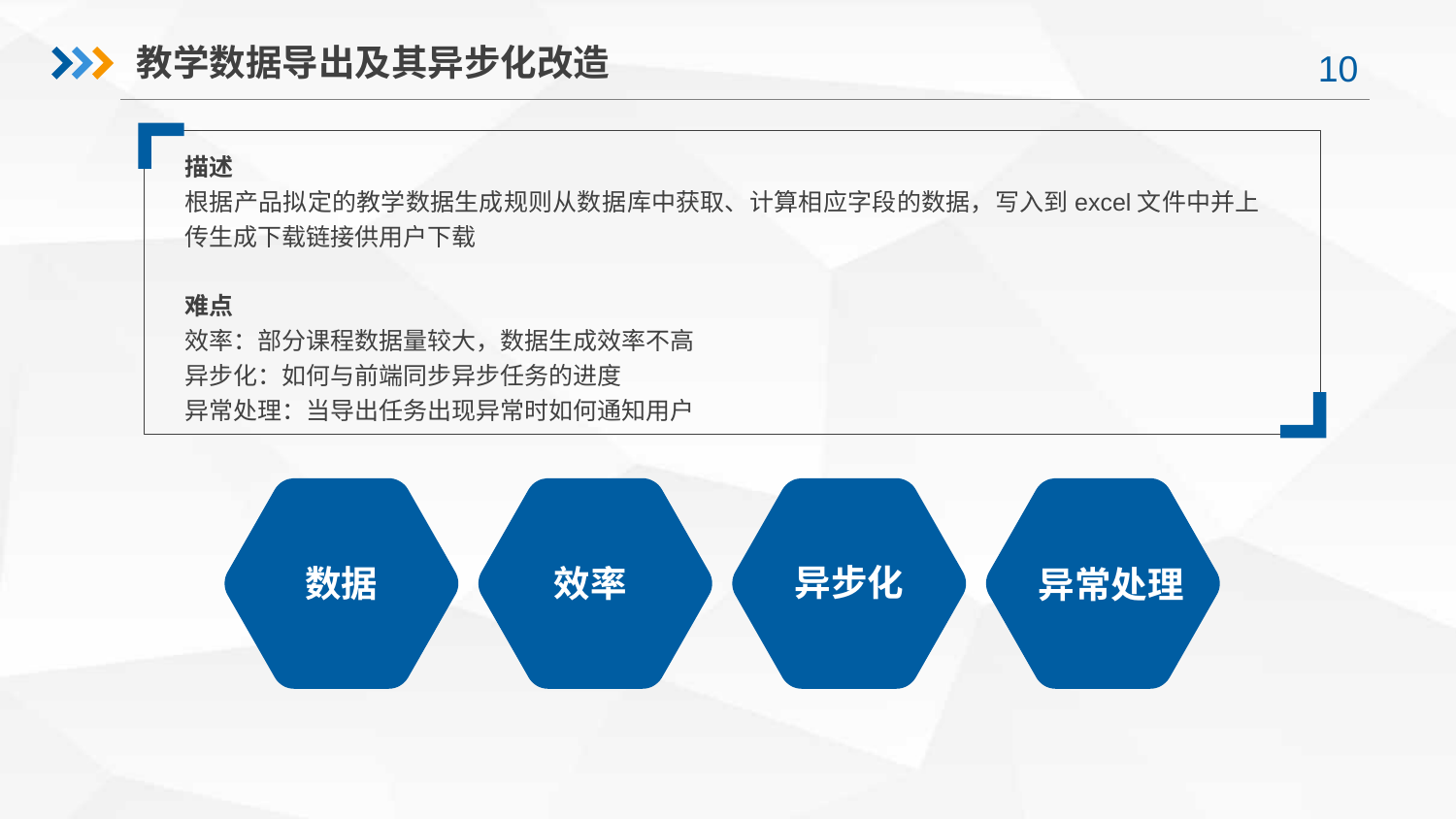

教学数据导出及其异步化改造

描述
根据产品拟定的教学数据生成规则从数据库中获取、计算相应字段的数据，写入到excel文件中并上传生成下载链接供用户下载

难点
效率：部分课程数据量较大，数据生成效率不高
异步化：如何与前端同步异步任务的进度
异常处理：当导出任务出现异常时如何通知用户

异步化
效率
数据
异常处理